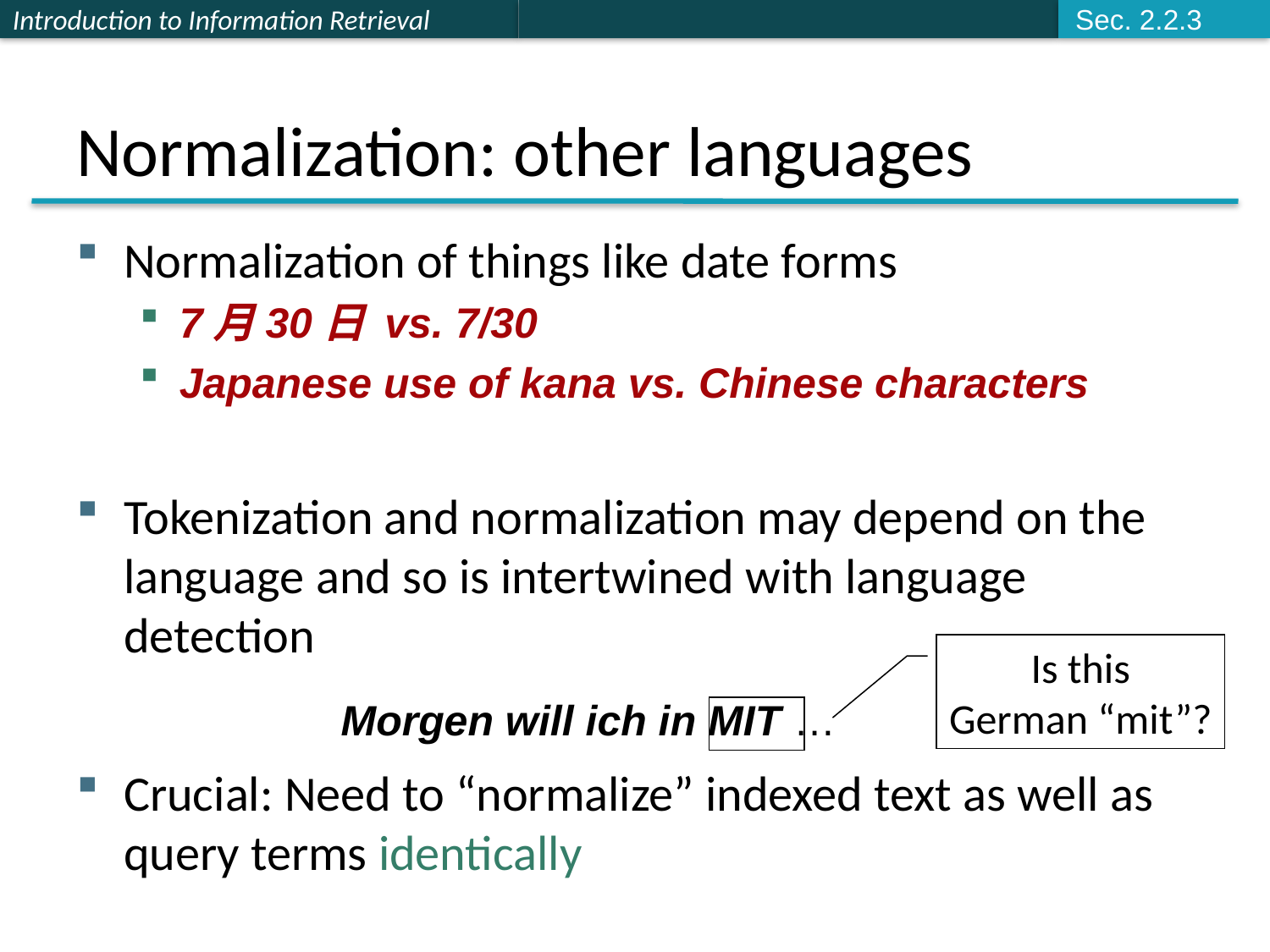

Sec. 2.2.3
# Normalization: other languages
Normalization of things like date forms
7月30日 vs. 7/30
Japanese use of kana vs. Chinese characters

Tokenization and normalization may depend on the language and so is intertwined with language detection

Crucial: Need to “normalize” indexed text as well as query terms identically
Is this
German “mit”?

Morgen will ich in MIT …